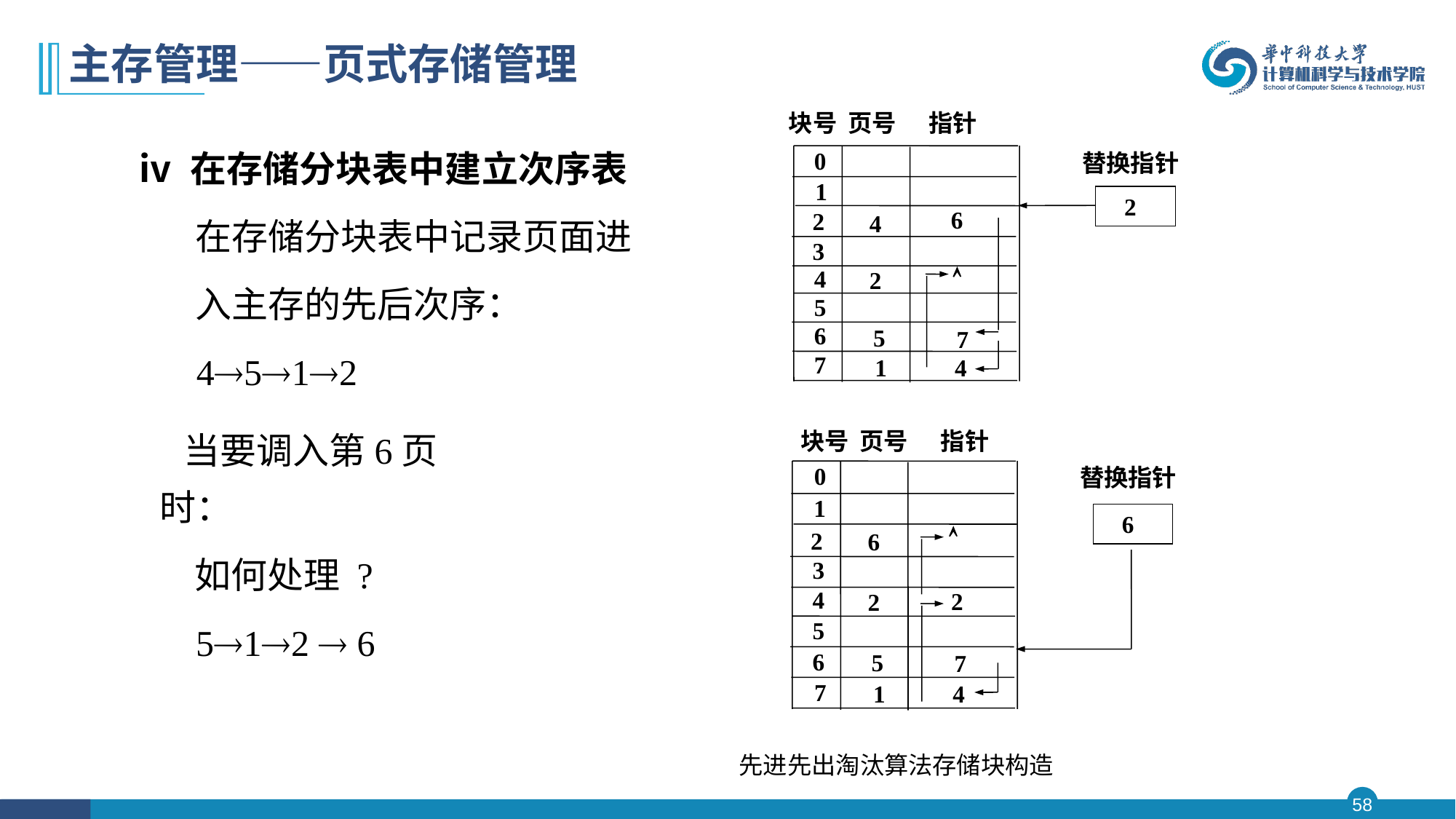

# 主存管理——页式存储管理
块号  页号      指针
0
替换指针

1

   2
6
2
4

3

∧
4
2

5

6
5
7

7
1
4

ⅳ 在存储分块表中建立次序表
      在存储分块表中记录页面进
      入主存的先后次序：
              4→5→1→2
            当要调入第6页时：
           如何处理 ?
           5→1→2 → 6
 块号  页号      指针
0
替换指针

1

   6
∧
2
6

3

4
2
2

5

6
5
7

7
1
4

先进先出淘汰算法存储块构造